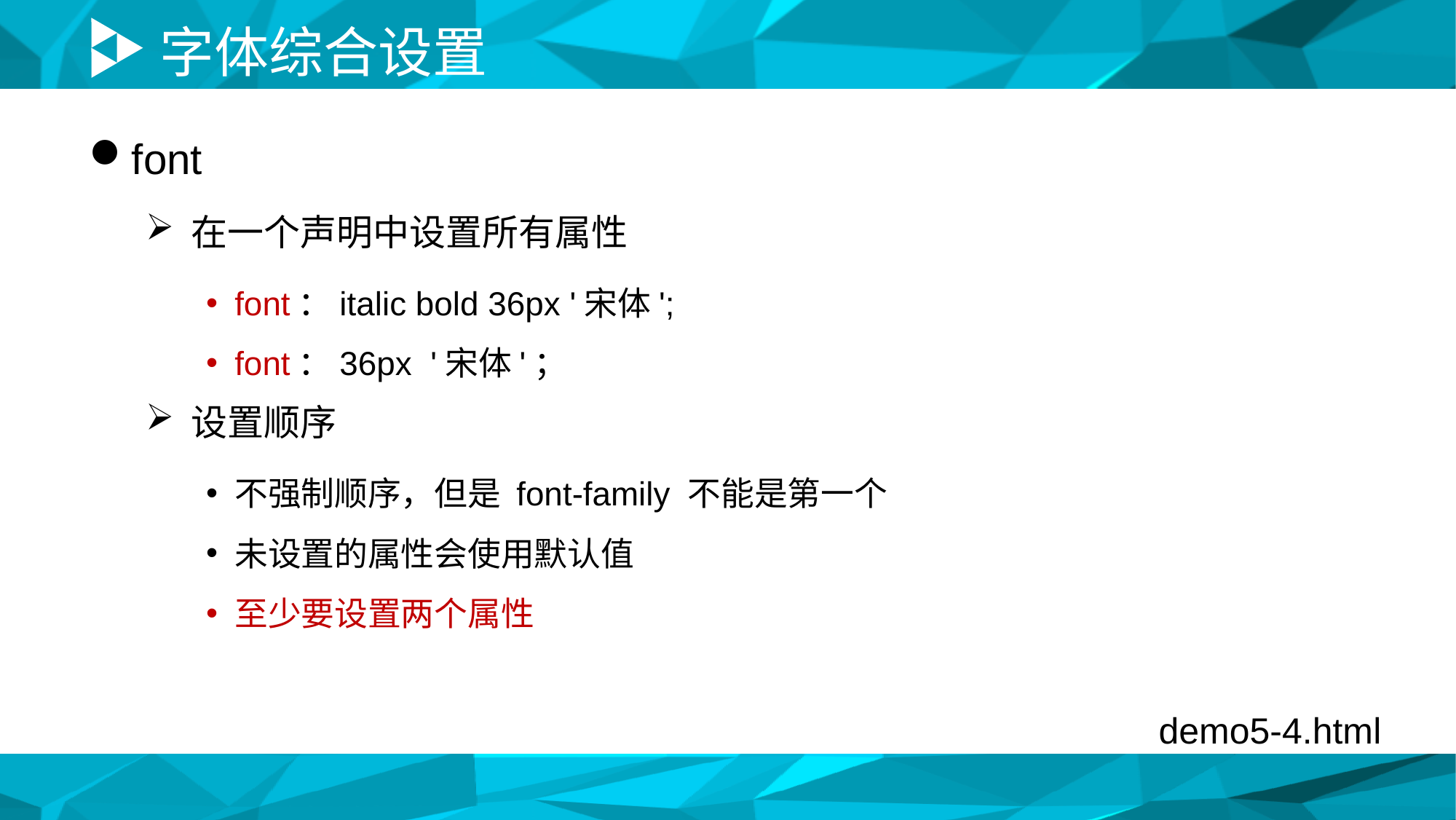

# 字体综合设置
font
在一个声明中设置所有属性
font：italic bold 36px '宋体';
font：36px  '宋体'；
设置顺序
不强制顺序，但是 font-family 不能是第一个
未设置的属性会使用默认值
至少要设置两个属性
demo5-4.html